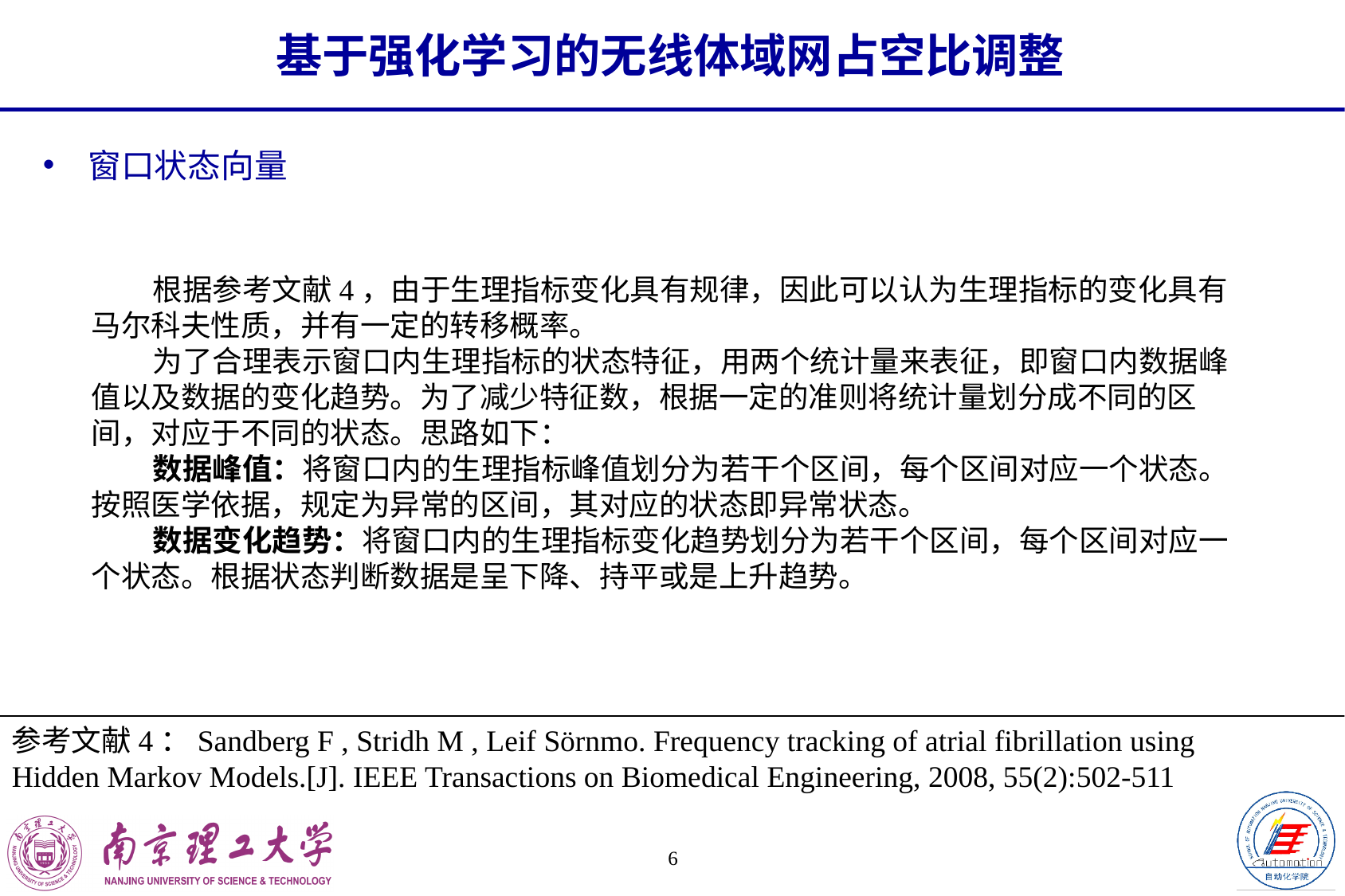

基于强化学习的无线体域网占空比调整
窗口状态向量
        根据参考文献4，由于生理指标变化具有规律，因此可以认为生理指标的变化具有马尔科夫性质，并有一定的转移概率。
        为了合理表示窗口内生理指标的状态特征，用两个统计量来表征，即窗口内数据峰值以及数据的变化趋势。为了减少特征数，根据一定的准则将统计量划分成不同的区间，对应于不同的状态。思路如下：
        数据峰值：将窗口内的生理指标峰值划分为若干个区间，每个区间对应一个状态。按照医学依据，规定为异常的区间，其对应的状态即异常状态。
        数据变化趋势：将窗口内的生理指标变化趋势划分为若干个区间，每个区间对应一个状态。根据状态判断数据是呈下降、持平或是上升趋势。

参考文献4：Sandberg F , Stridh M , Leif Sörnmo. Frequency tracking of atrial fibrillation using Hidden Markov Models.[J]. IEEE Transactions on Biomedical Engineering, 2008, 55(2):502-511
6